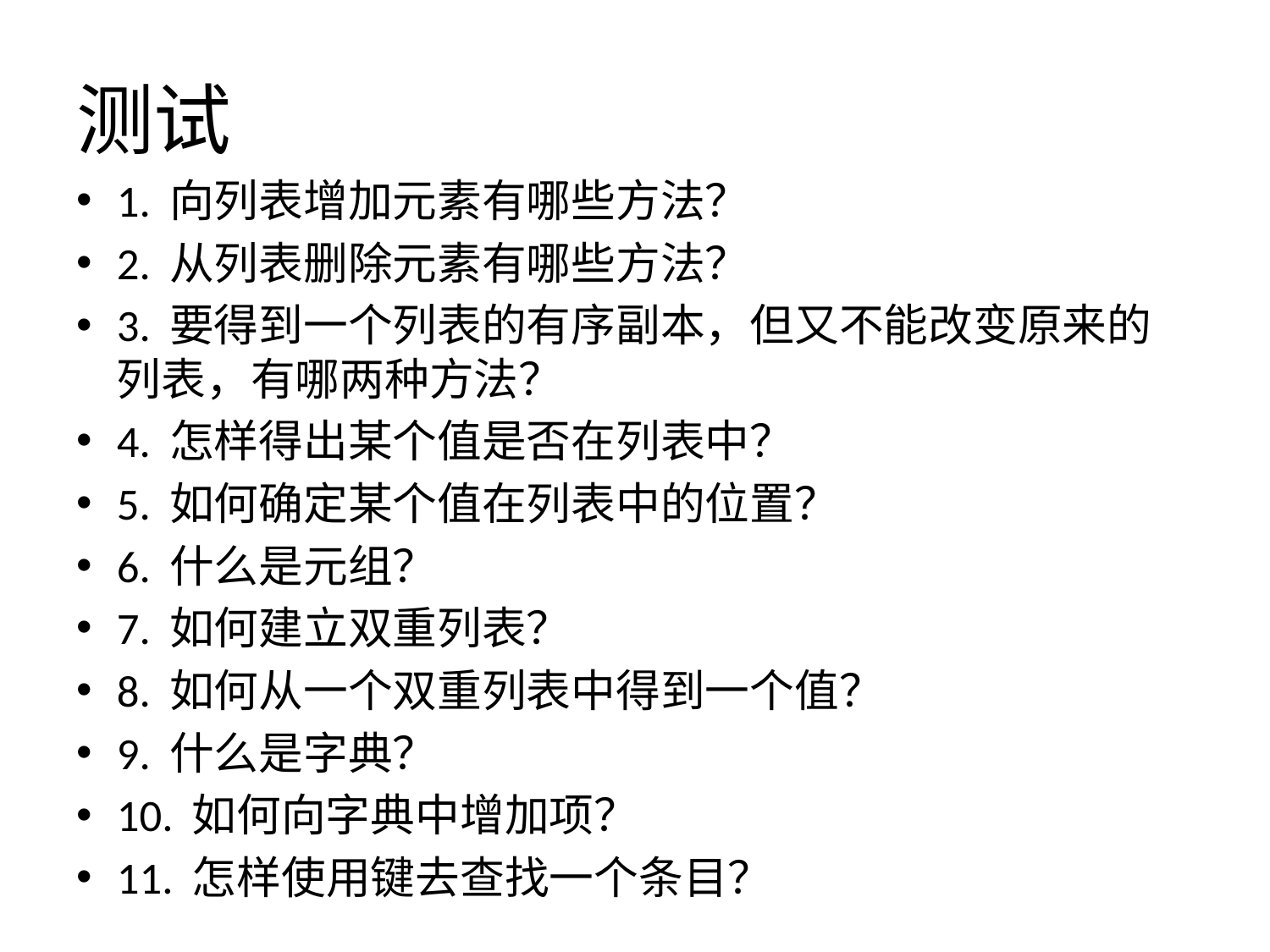

# 测试
1. 向列表增加元素有哪些方法？
2. 从列表删除元素有哪些方法？
3. 要得到一个列表的有序副本，但又不能改变原来的列表，有哪两种方法？
4. 怎样得出某个值是否在列表中？
5. 如何确定某个值在列表中的位置？
6. 什么是元组？
7. 如何建立双重列表？
8. 如何从一个双重列表中得到一个值？
9. 什么是字典？
10. 如何向字典中增加项？
11. 怎样使用键去查找一个条目？